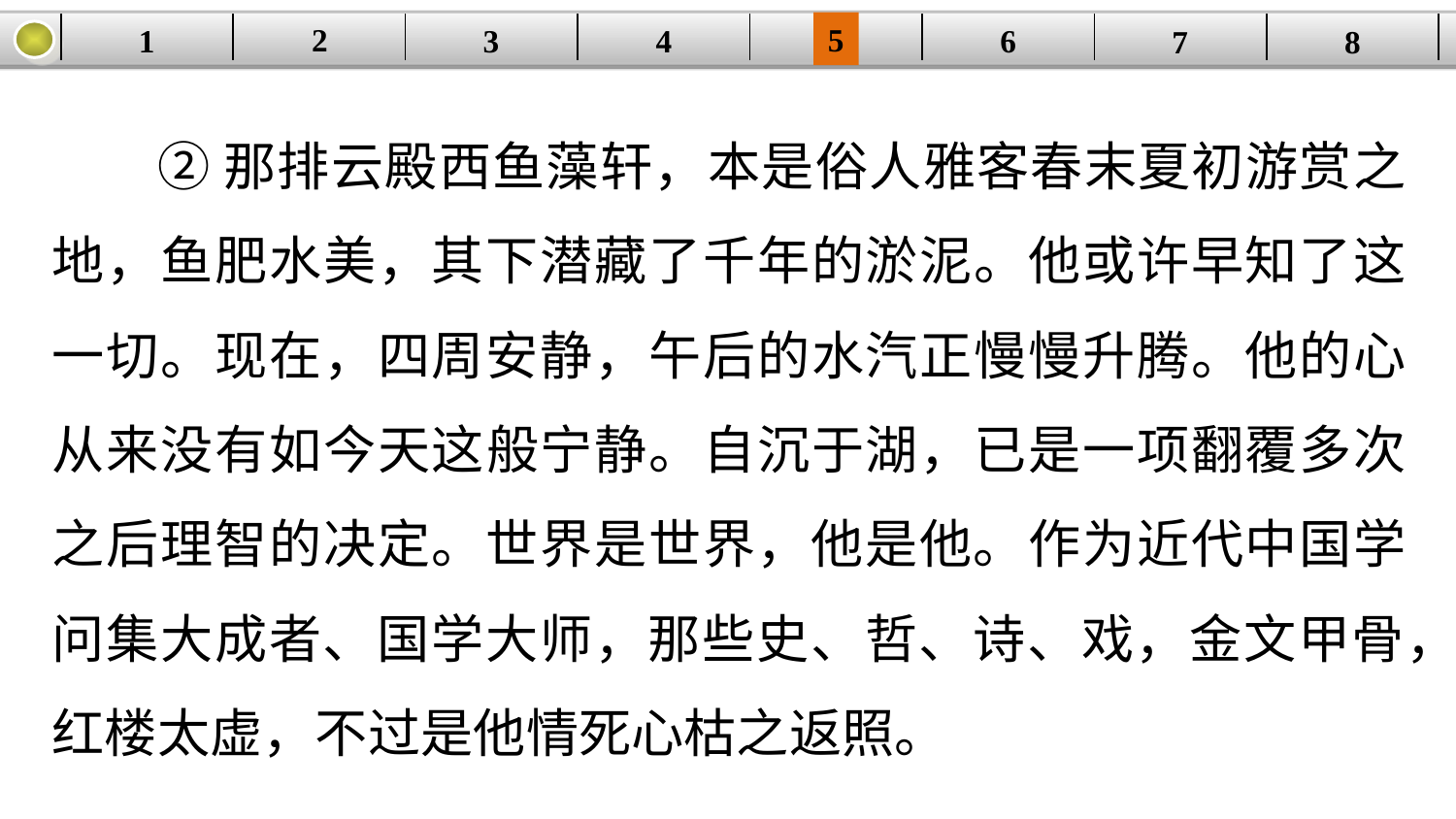

5
2
1
4
6
|  |  |  |  |  |  |  |  |
| --- | --- | --- | --- | --- | --- | --- | --- |
3
8
7

②那排云殿西鱼藻轩，本是俗人雅客春末夏初游赏之地，鱼肥水美，其下潜藏了千年的淤泥。他或许早知了这一切。现在，四周安静，午后的水汽正慢慢升腾。他的心从来没有如今天这般宁静。自沉于湖，已是一项翻覆多次之后理智的决定。世界是世界，他是他。作为近代中国学问集大成者、国学大师，那些史、哲、诗、戏，金文甲骨，红楼太虚，不过是他情死心枯之返照。